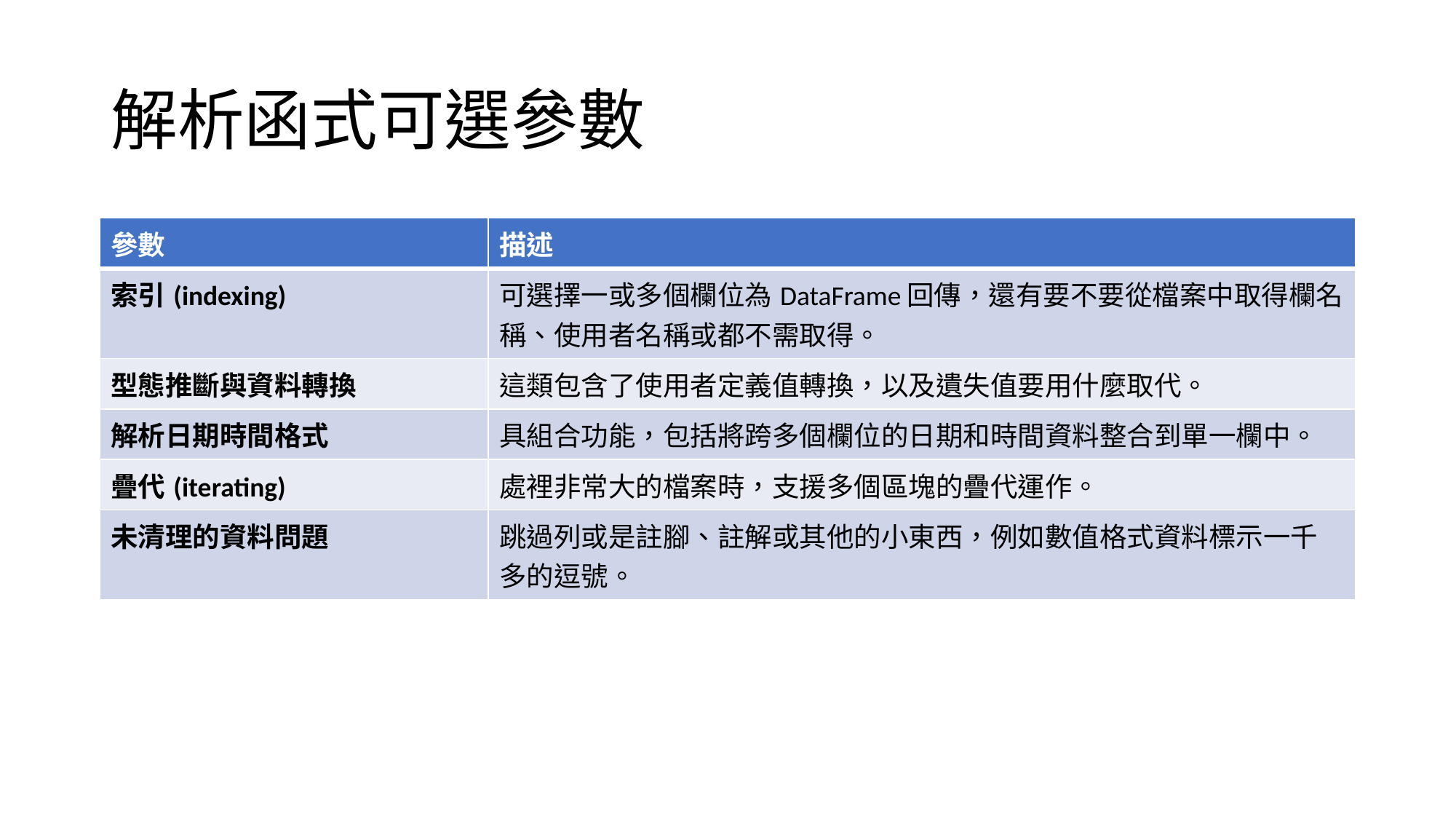

# 解析函式可選參數
| 參數 | 描述 |
| --- | --- |
| 索引(indexing) | 可選擇一或多個欄位為DataFrame回傳，還有要不要從檔案中取得欄名稱、使用者名稱或都不需取得。 |
| 型態推斷與資料轉換 | 這類包含了使用者定義值轉換，以及遺失值要用什麼取代。 |
| 解析日期時間格式 | 具組合功能，包括將跨多個欄位的日期和時間資料整合到單一欄中。 |
| 疊代(iterating) | 處裡非常大的檔案時，支援多個區塊的疊代運作。 |
| 未清理的資料問題 | 跳過列或是註腳、註解或其他的小東西，例如數值格式資料標示一千多的逗號。 |